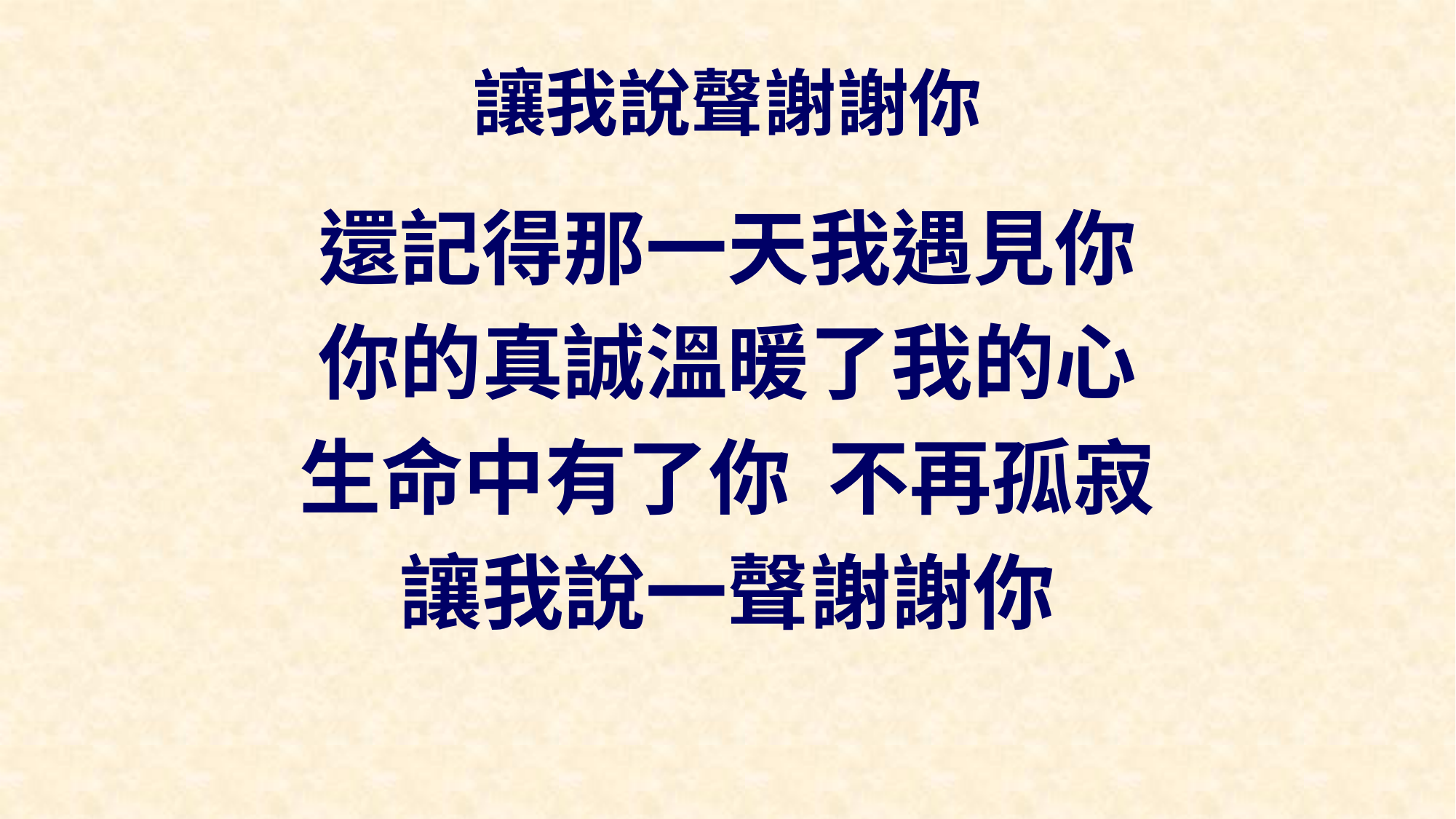

# 讓我說聲謝謝你
還記得那一天我遇見你
你的真誠溫暖了我的心
生命中有了你  不再孤寂
讓我說一聲謝謝你